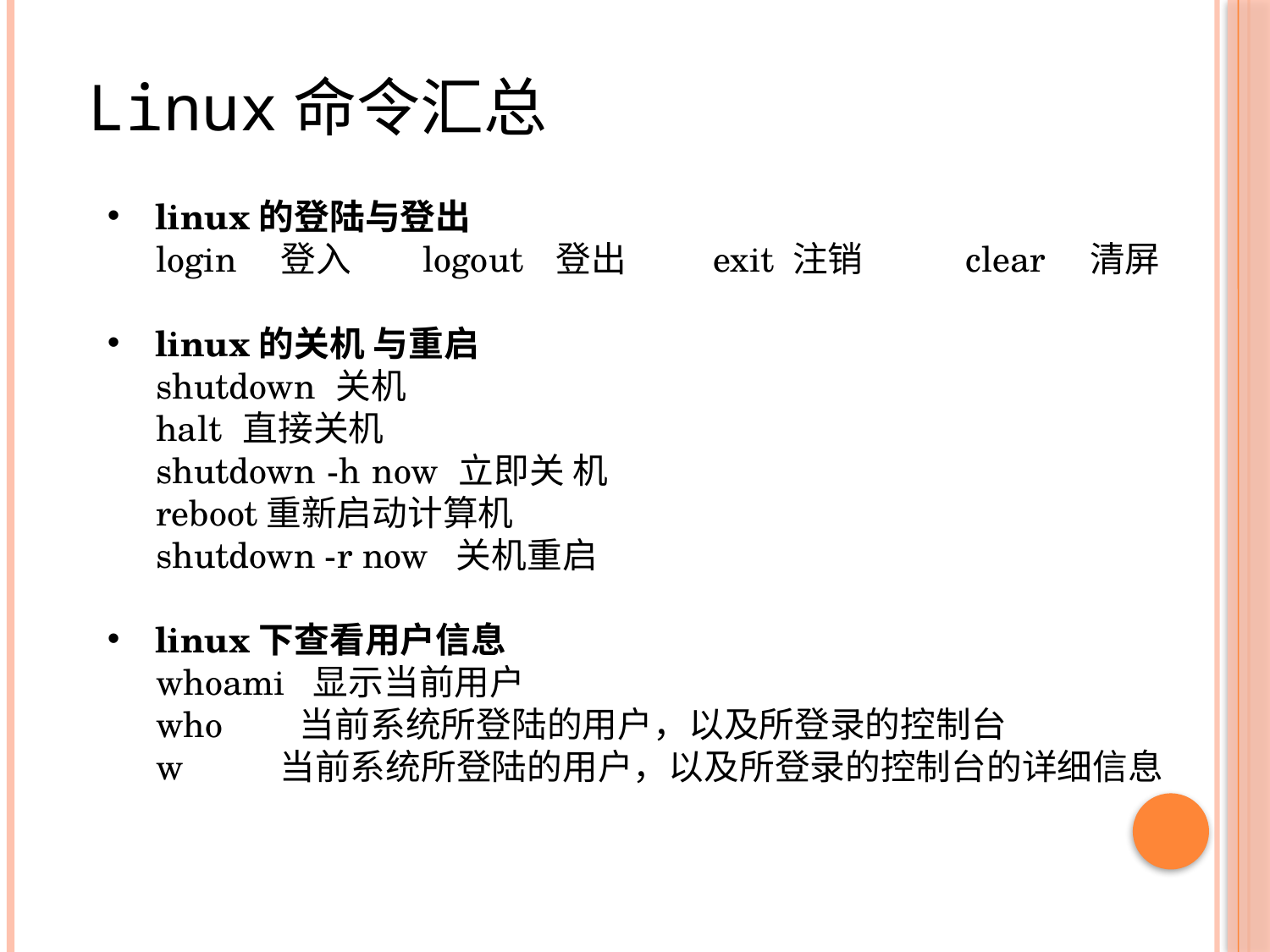

Linux命令汇总
linux的登陆与登出
     login   登入        logout  登出          exit 注销            clear   清屏

linux的关机 与重启
     shutdown 关机
     halt 直接关机
     shutdown -h now 立即关 机
     reboot重新启动计算机
     shutdown -r now  关机重启

linux下查看用户信息
     whoami  显示当前用户
     who       当前系统所登陆的用户，以及所登录的控制台
     w         当前系统所登陆的用户，以及所登录的控制台的详细信息